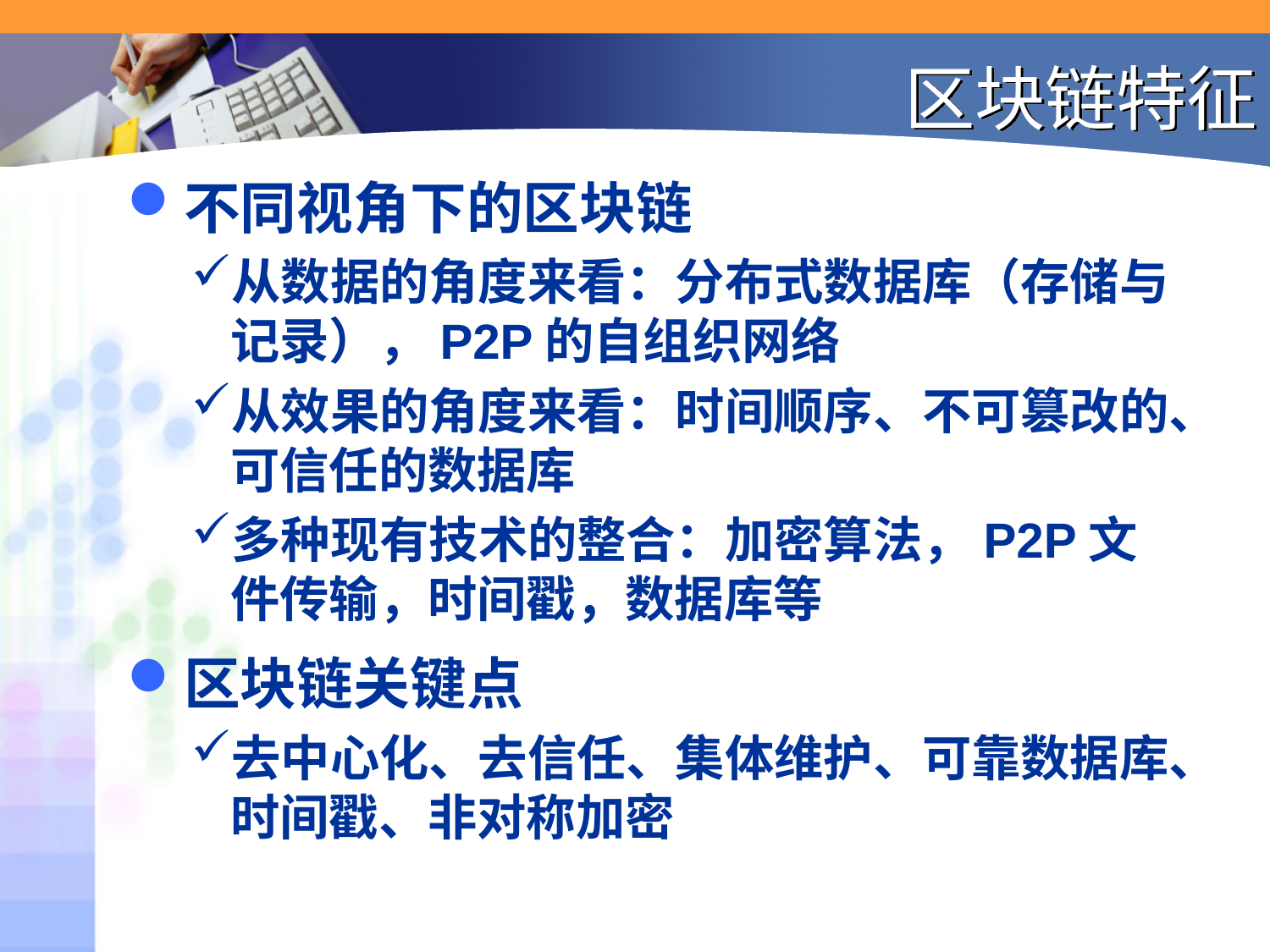

# 区块链特征
不同视角下的区块链
从数据的角度来看：分布式数据库（存储与记录），P2P的自组织网络
从效果的角度来看：时间顺序、不可篡改的、可信任的数据库
多种现有技术的整合：加密算法，P2P文件传输，时间戳，数据库等
区块链关键点
去中心化、去信任、集体维护、可靠数据库、时间戳、非对称加密